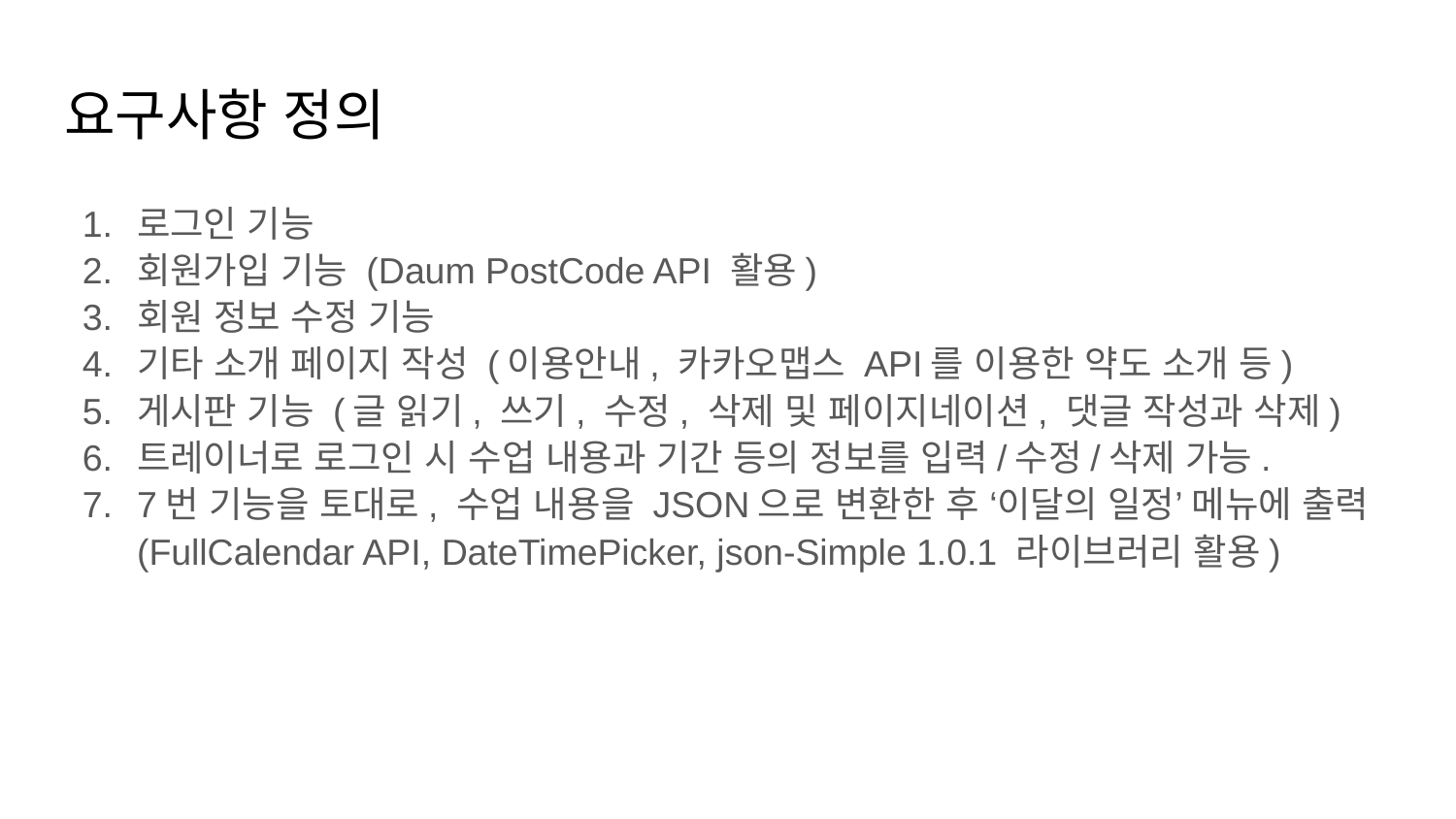

# 요구사항 정의
로그인 기능
회원가입 기능 (Daum PostCode API 활용)
회원 정보 수정 기능
기타 소개 페이지 작성 (이용안내, 카카오맵스 API를 이용한 약도 소개 등)
게시판 기능 (글 읽기, 쓰기, 수정, 삭제 및 페이지네이션, 댓글 작성과 삭제)
트레이너로 로그인 시 수업 내용과 기간 등의 정보를 입력/수정/삭제 가능.
7번 기능을 토대로, 수업 내용을 JSON으로 변환한 후 ‘이달의 일정’ 메뉴에 출력(FullCalendar API, DateTimePicker, json-Simple 1.0.1 라이브러리 활용)